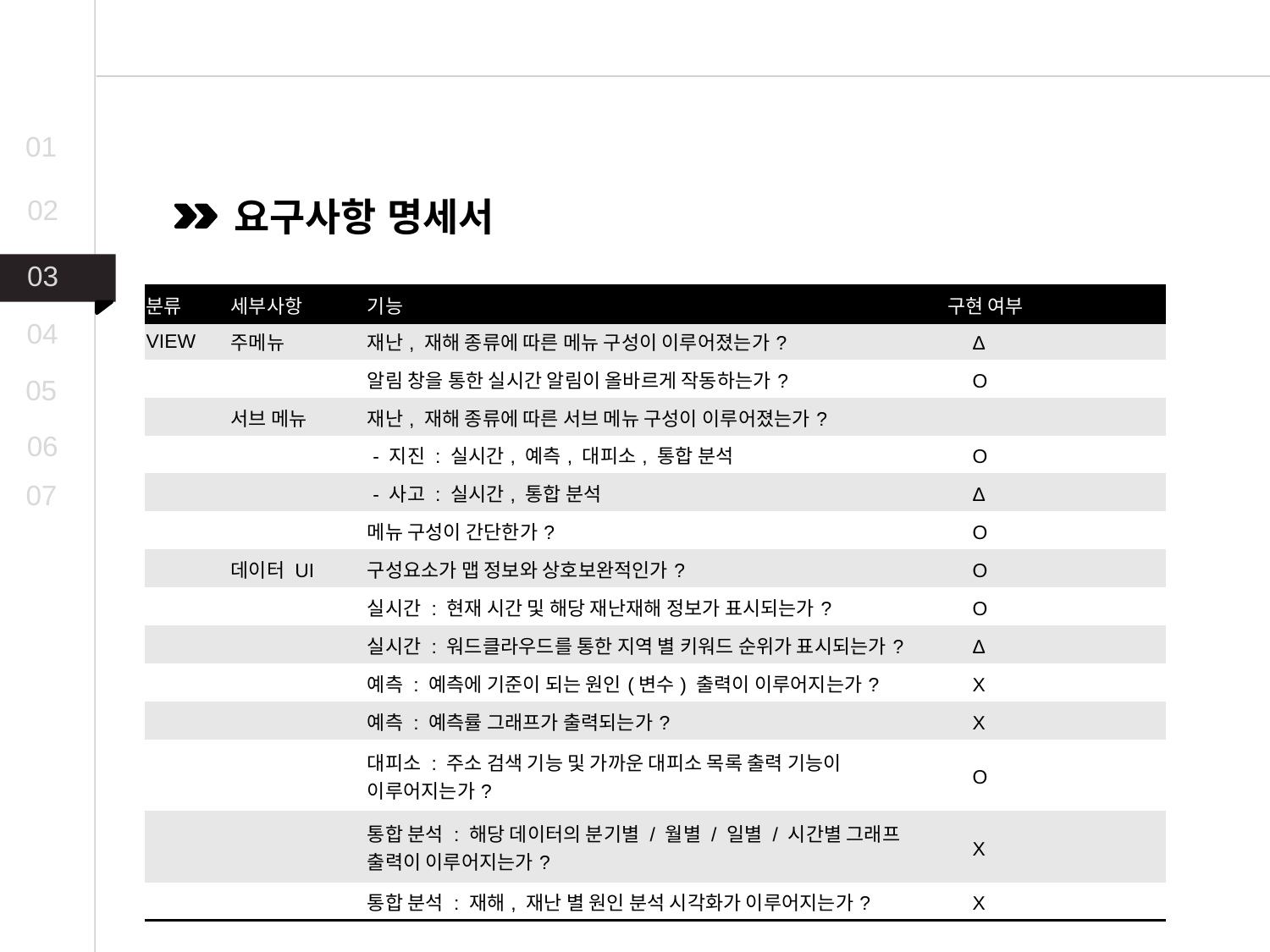

01
02
요구사항 명세서

03
03

| 분류 | 세부사항 | 기능 | 구현 여부 |
| --- | --- | --- | --- |
| VIEW | 주메뉴 | 재난, 재해 종류에 따른 메뉴 구성이 이루어졌는가? | Δ |
|  |  | 알림 창을 통한 실시간 알림이 올바르게 작동하는가? | O |
|  | 서브 메뉴 | 재난, 재해 종류에 따른 서브 메뉴 구성이 이루어졌는가? |  |
|  |  | - 지진 : 실시간, 예측, 대피소, 통합 분석 | O |
|  |  | - 사고 : 실시간, 통합 분석 | Δ |
|  |  | 메뉴 구성이 간단한가? | O |
|  | 데이터 UI | 구성요소가 맵 정보와 상호보완적인가? | O |
|  |  | 실시간 : 현재 시간 및 해당 재난재해 정보가 표시되는가? | O |
|  |  | 실시간 : 워드클라우드를 통한 지역 별 키워드 순위가 표시되는가? | Δ |
|  |  | 예측 : 예측에 기준이 되는 원인(변수) 출력이 이루어지는가? | X |
|  |  | 예측 : 예측률 그래프가 출력되는가? | X |
|  |  | 대피소 : 주소 검색 기능 및 가까운 대피소 목록 출력 기능이 이루어지는가? | O |
|  |  | 통합 분석 : 해당 데이터의 분기별 / 월별 / 일별 / 시간별 그래프 출력이 이루어지는가? | X |
|  |  | 통합 분석 : 재해, 재난 별 원인 분석 시각화가 이루어지는가? | X |

04
05
06
07